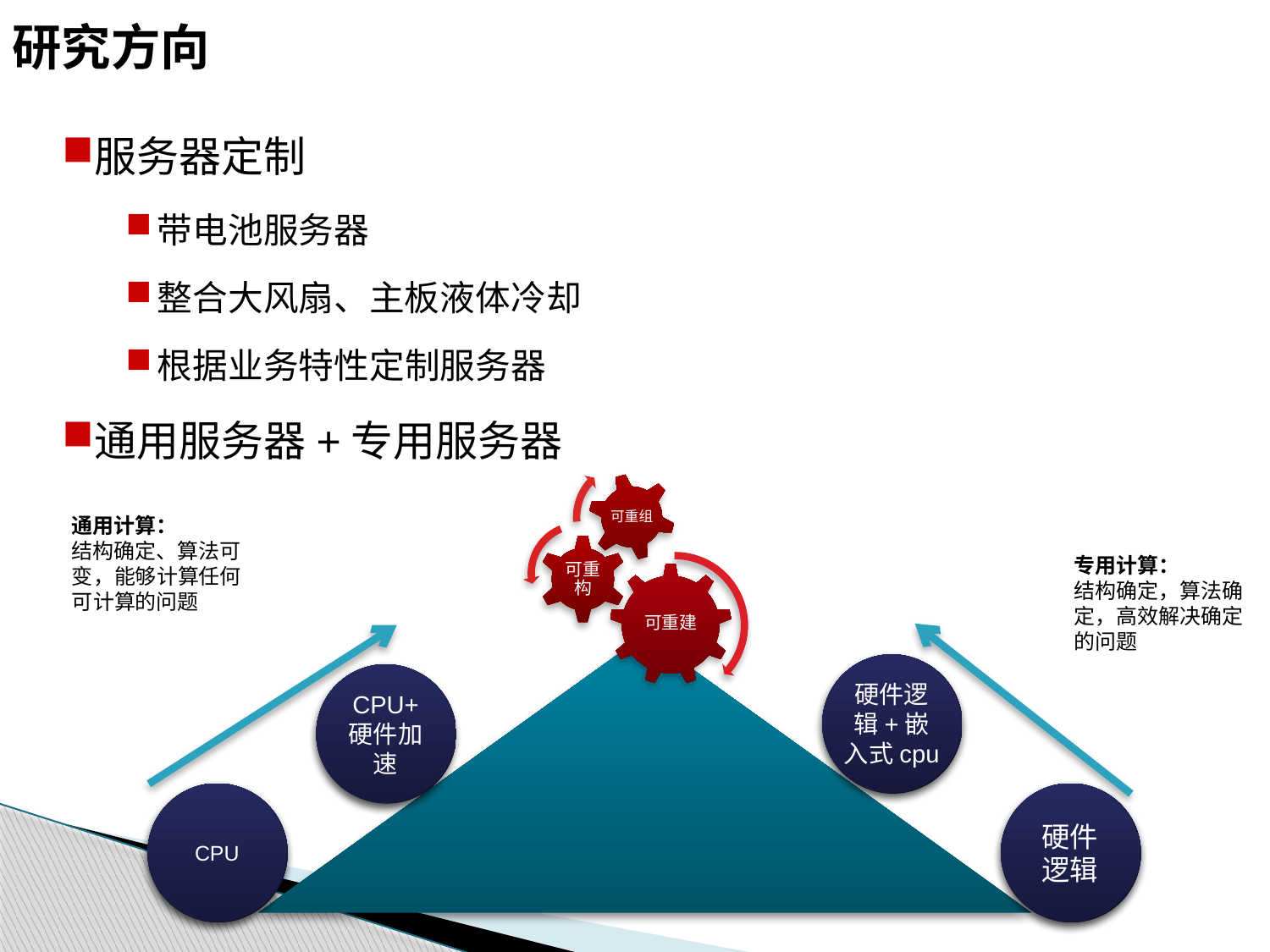

研究方向
服务器定制
带电池服务器
整合大风扇、主板液体冷却
根据业务特性定制服务器
通用服务器+专用服务器

可重组
通用计算：
结构确定、算法可变，能够计算任何可计算的问题

可重构
专用计算：
结构确定，算法确定，高效解决确定的问题

可重建

硬件逻辑+嵌入式cpu
硬件逻辑+嵌入式cpu
CPU+
硬件加速
CPU+
硬件加速
CPU
硬件
逻辑
CPU
硬件
逻辑
18